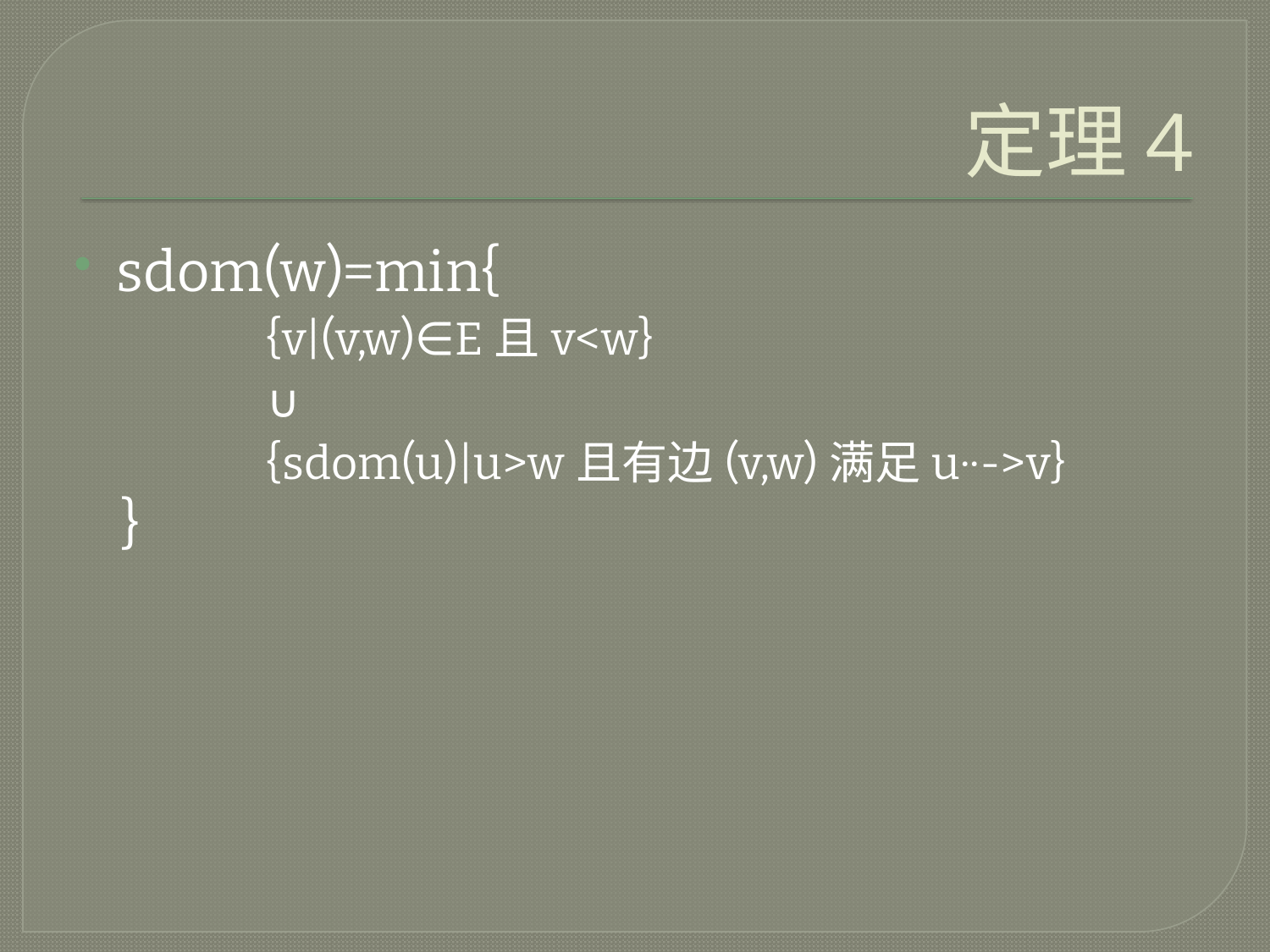

# 定理4
sdom(w)=min{
	{v|(v,w)∈E且v<w}
	∪
	{sdom(u)|u>w且有边(v,w)满足u··->v}
    }